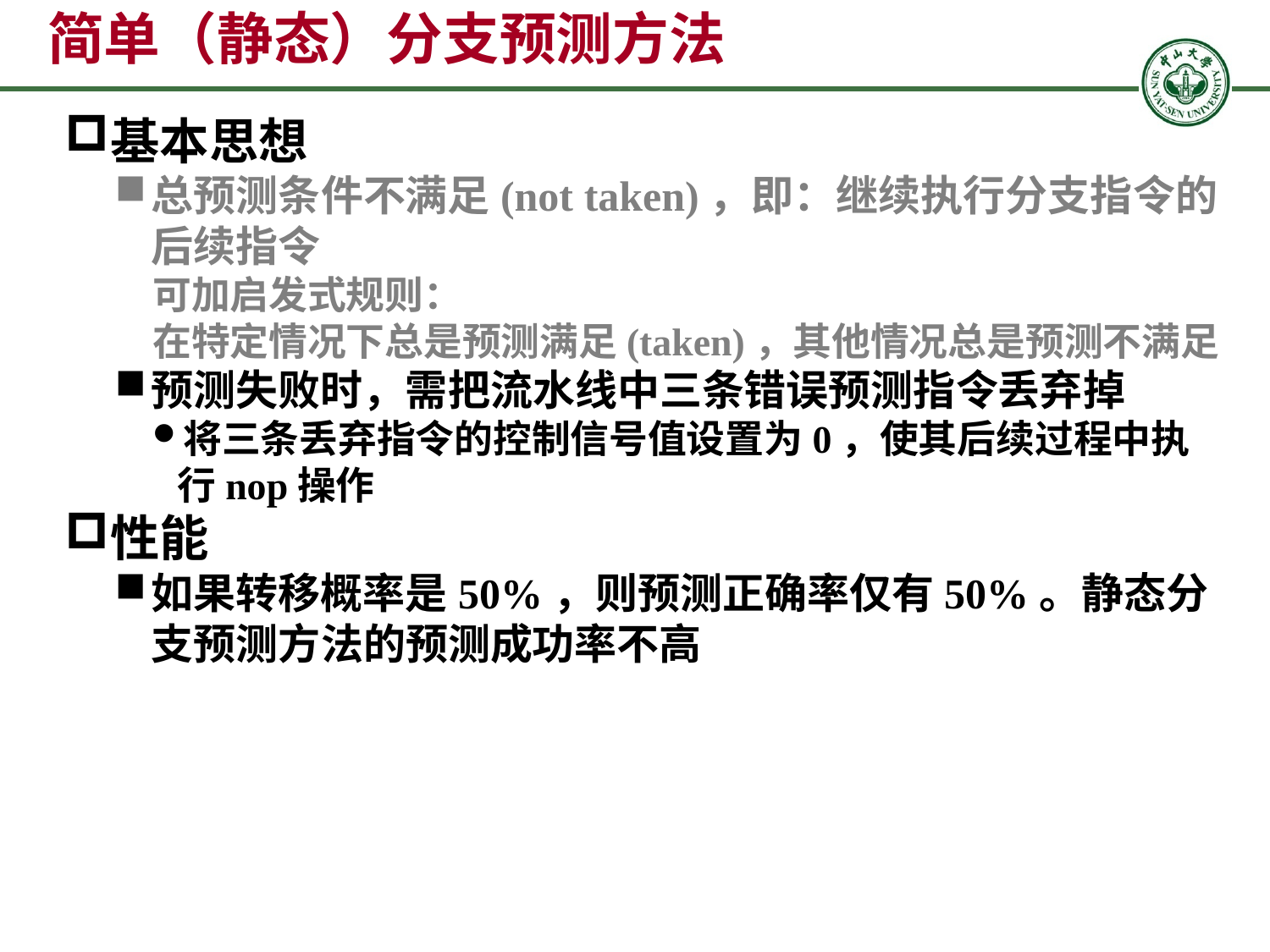

# 简单（静态）分支预测方法
基本思想
总预测条件不满足(not taken)，即：继续执行分支指令的后续指令
可加启发式规则：
在特定情况下总是预测满足(taken)，其他情况总是预测不满足
预测失败时，需把流水线中三条错误预测指令丢弃掉
将三条丢弃指令的控制信号值设置为0，使其后续过程中执行nop操作
性能
如果转移概率是50%，则预测正确率仅有50%。静态分支预测方法的预测成功率不高